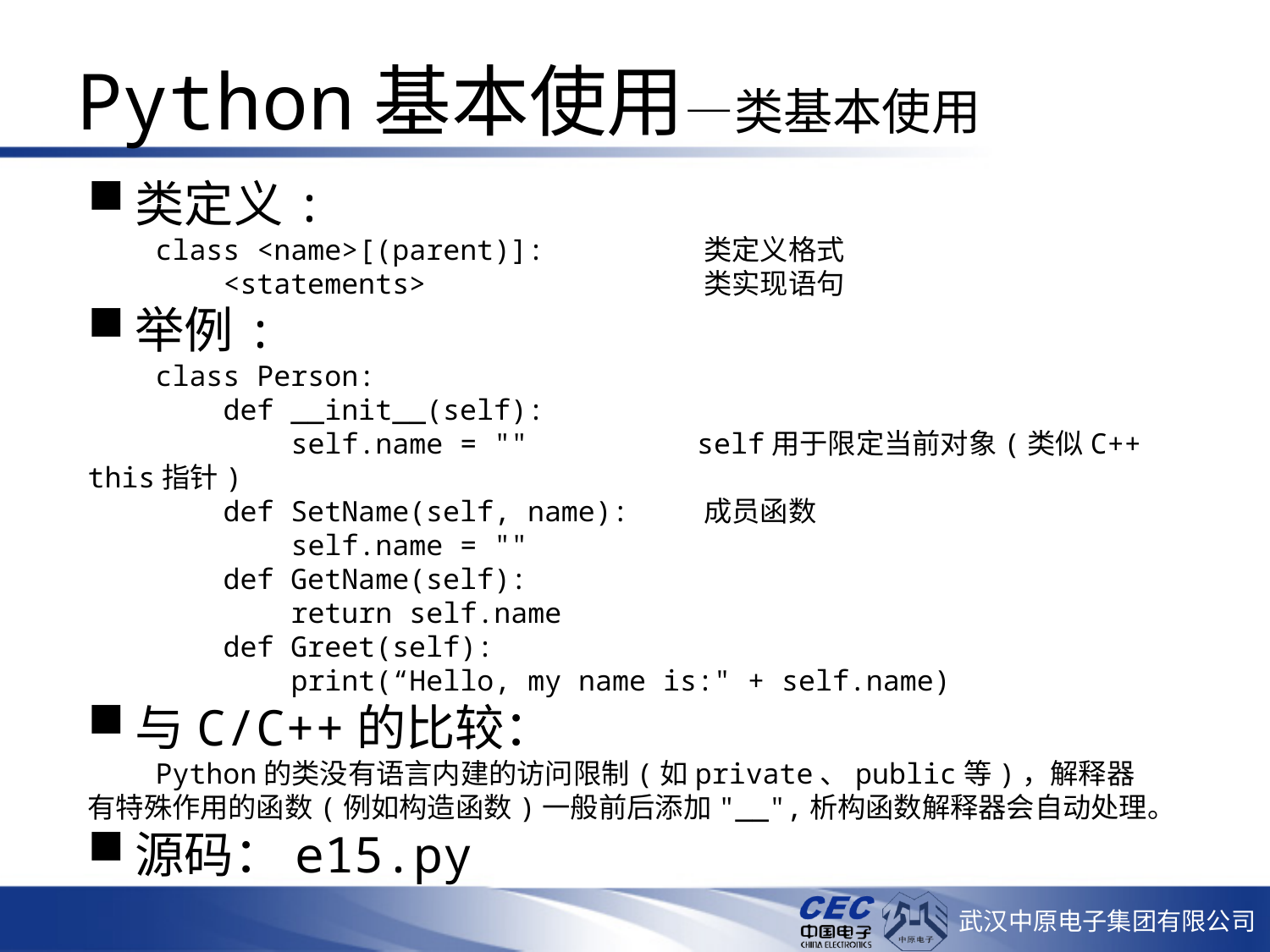

# Python基本使用—类基本使用
类定义:
    class <name>[(parent)]:         类定义格式
        <statements>                类实现语句
举例:
    class Person:
        def __init__(self):
            self.name = ""          self用于限定当前对象(类似C++ this指针)
        def SetName(self, name):    成员函数
            self.name = ""
        def GetName(self):
            return self.name
        def Greet(self):
            print(“Hello, my name is:" + self.name)
与C/C++的比较：
    Python的类没有语言内建的访问限制(如private、public等)，解释器有特殊作用的函数(例如构造函数)一般前后添加"__",析构函数解释器会自动处理。
源码：e15.py